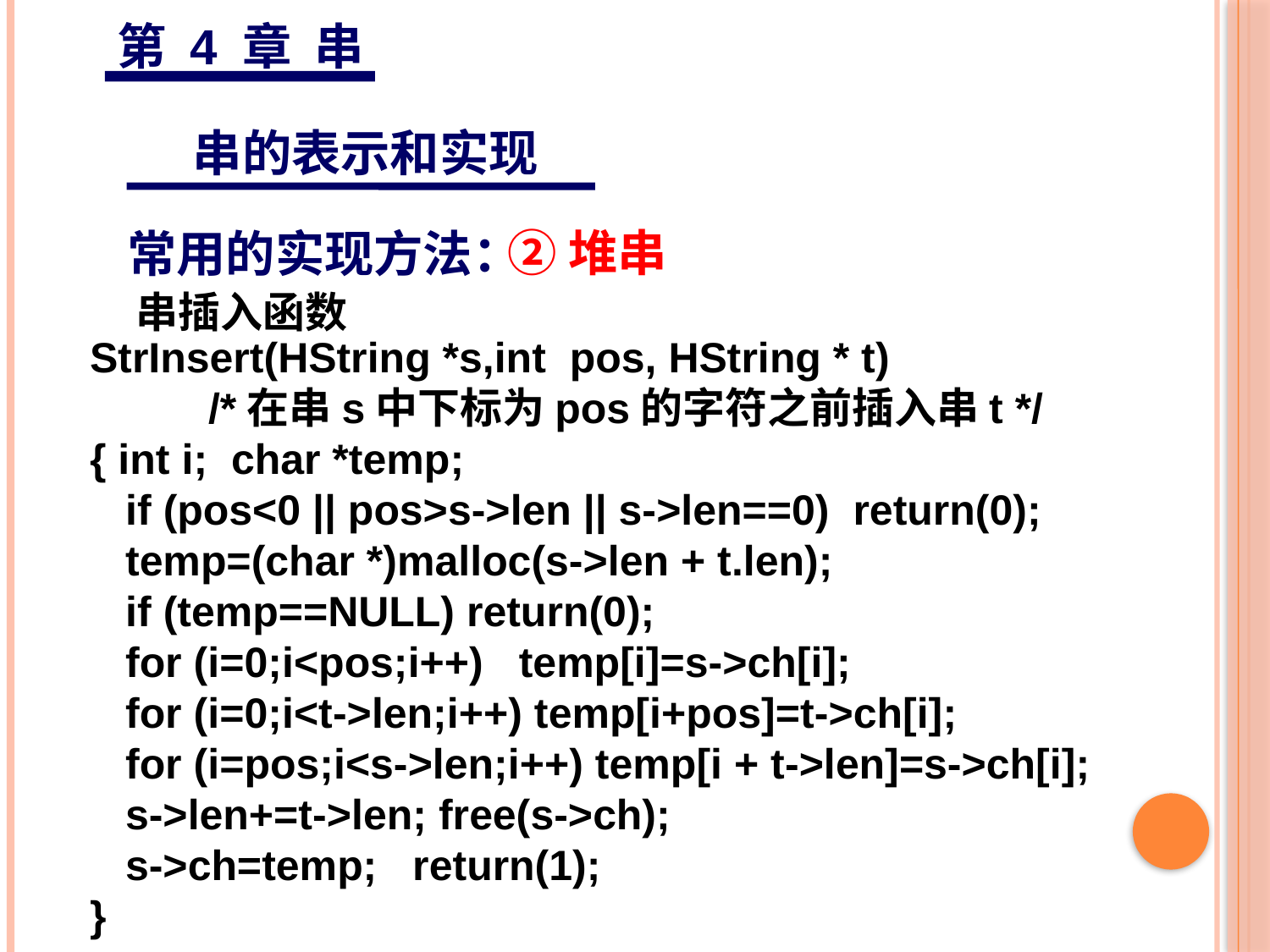

第 4 章  串

   串的表示和实现

 串插入函数
②堆串
常用的实现方法：
StrInsert(HString *s,int  pos, HString * t)
          /*在串s中下标为pos的字符之前插入串t */
{ int i;  char *temp;
   if (pos<0 || pos>s->len || s->len==0)  return(0);
   temp=(char *)malloc(s->len + t.len);
   if (temp==NULL) return(0);
   for (i=0;i<pos;i++)   temp[i]=s->ch[i];
   for (i=0;i<t->len;i++) temp[i+pos]=t->ch[i];
   for (i=pos;i<s->len;i++) temp[i + t->len]=s->ch[i];
   s->len+=t->len; free(s->ch);
   s->ch=temp;   return(1);
}